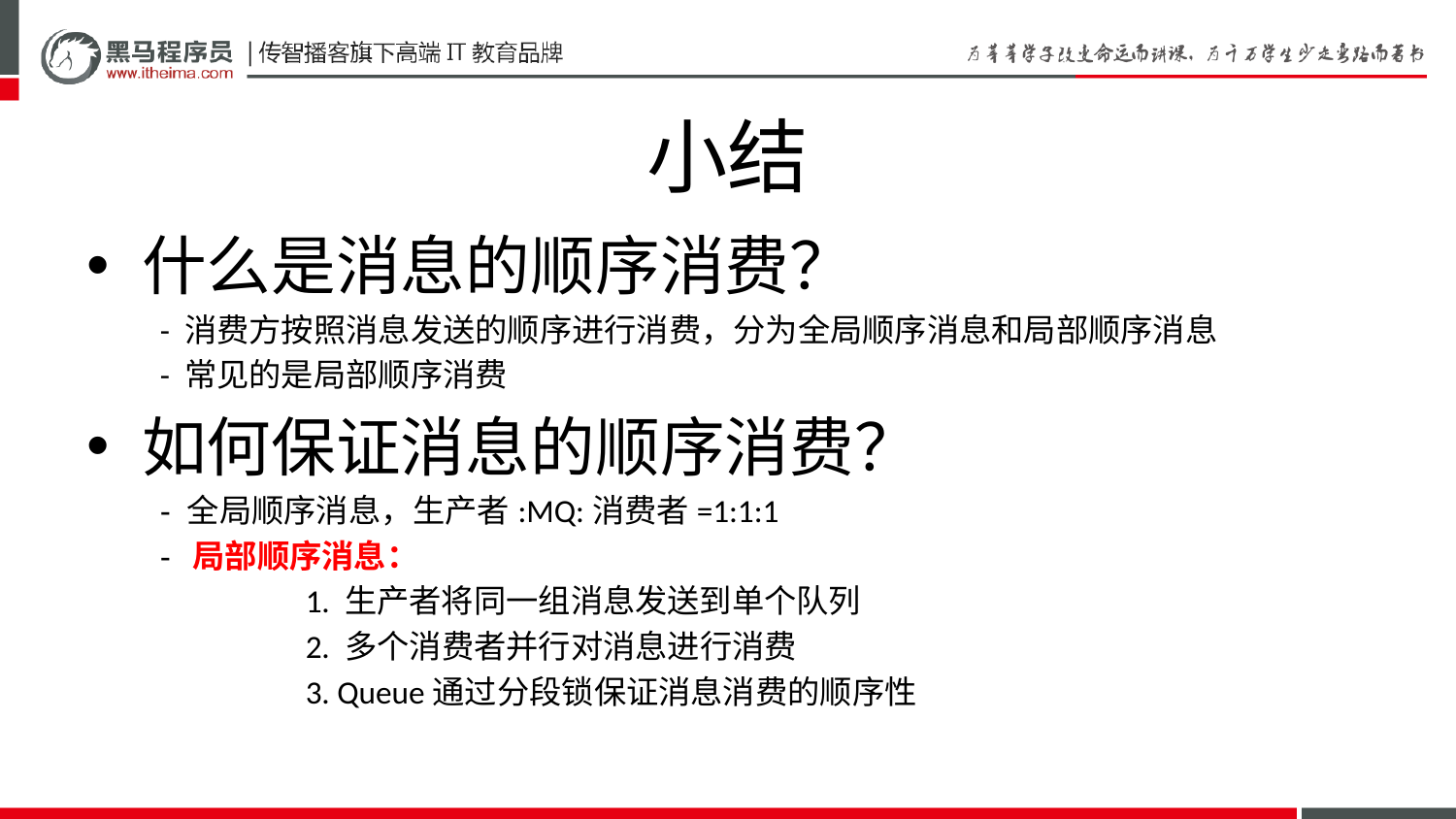

小结
什么是消息的顺序消费？
- 消费方按照消息发送的顺序进行消费，分为全局顺序消息和局部顺序消息
- 常见的是局部顺序消费
如何保证消息的顺序消费？
- 全局顺序消息，生产者:MQ:消费者=1:1:1
-  局部顺序消息：
	1. 生产者将同一组消息发送到单个队列
	2. 多个消费者并行对消息进行消费
	3. Queue通过分段锁保证消息消费的顺序性